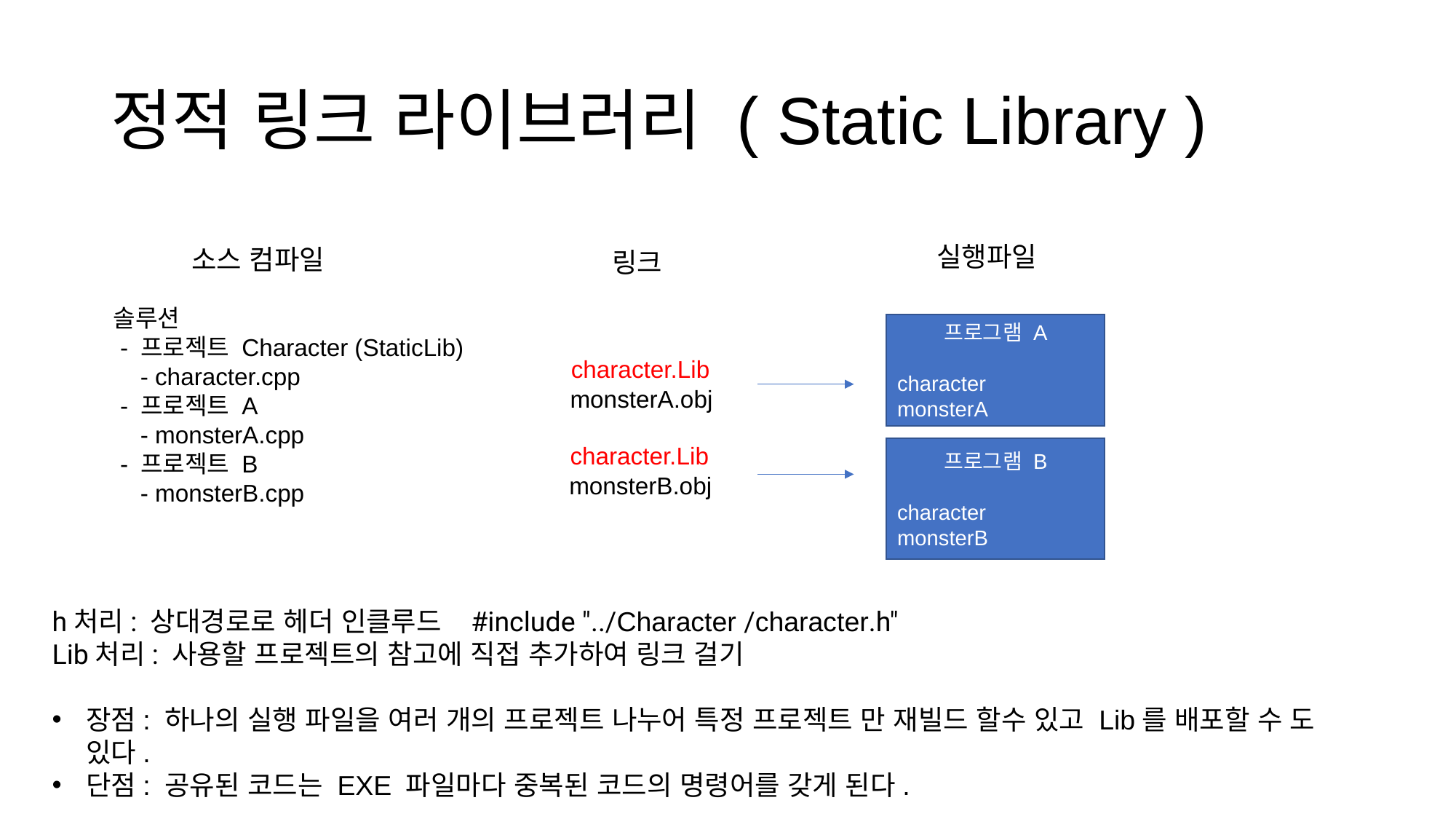

# 정적 링크 라이브러리 ( Static Library )
실행파일
소스 컴파일
링크
솔루션
 - 프로젝트 Character (StaticLib)
    - character.cpp
 - 프로젝트 A
    - monsterA.cpp
 - 프로젝트 B
    - monsterB.cpp

프로그램 A

character
monsterA
 character.Lib
 monsterA.obj
 character.Lib
 monsterB.obj
프로그램 B

character
monsterB
h처리: 상대경로로 헤더 인클루드   #include "../Character /character.h"
Lib처리: 사용할 프로젝트의 참고에 직접 추가하여 링크 걸기

장점: 하나의 실행 파일을 여러 개의 프로젝트 나누어 특정 프로젝트 만 재빌드 할수 있고 Lib를 배포할 수 도 있다.
단점: 공유된 코드는 EXE 파일마다 중복된 코드의 명령어를 갖게 된다.